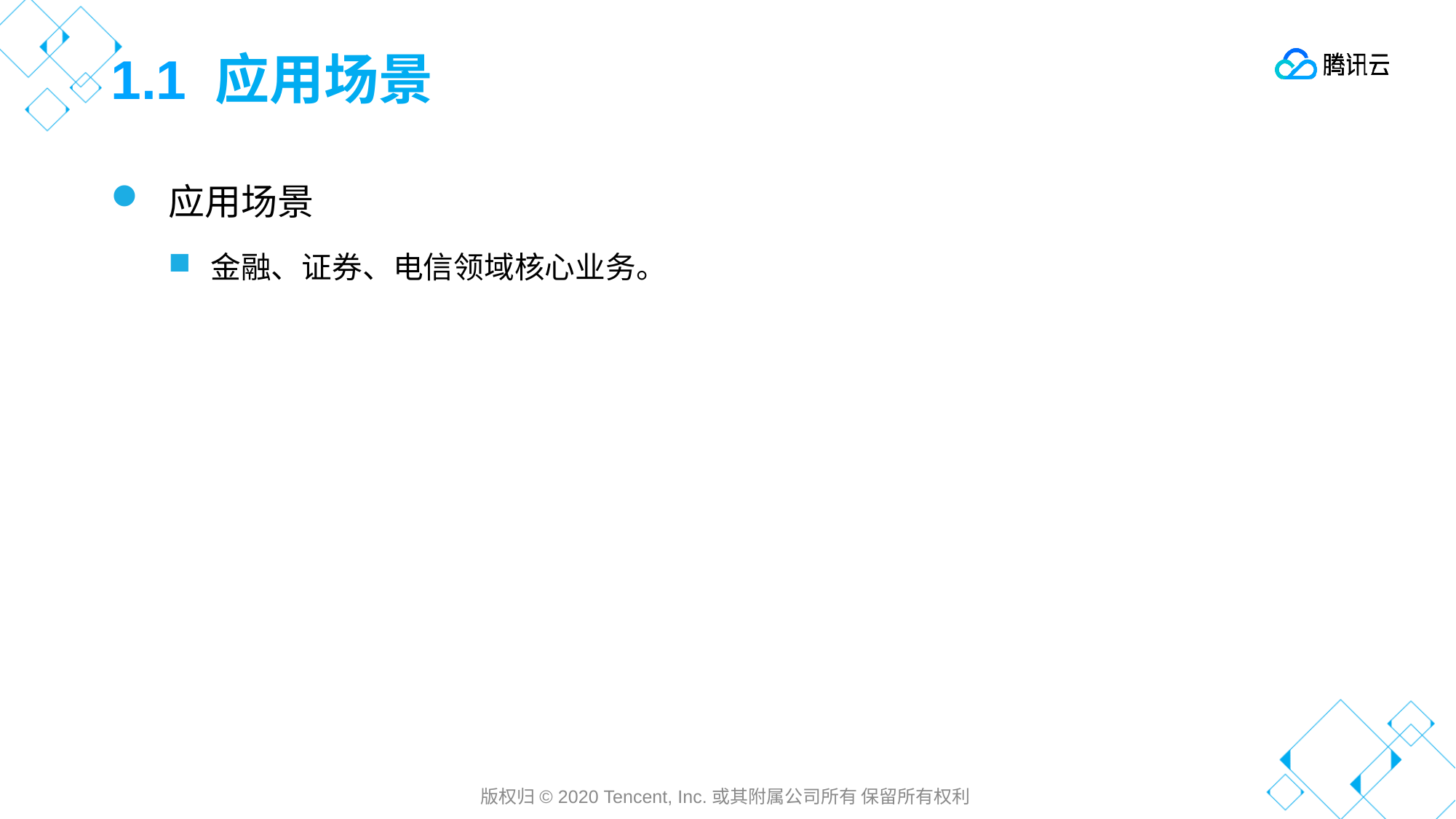

# 1.1 应用场景
应用场景
金融、证券、电信领域核心业务。

版权归© 2020 Tencent, Inc.或其附属公司所有 保留所有权利